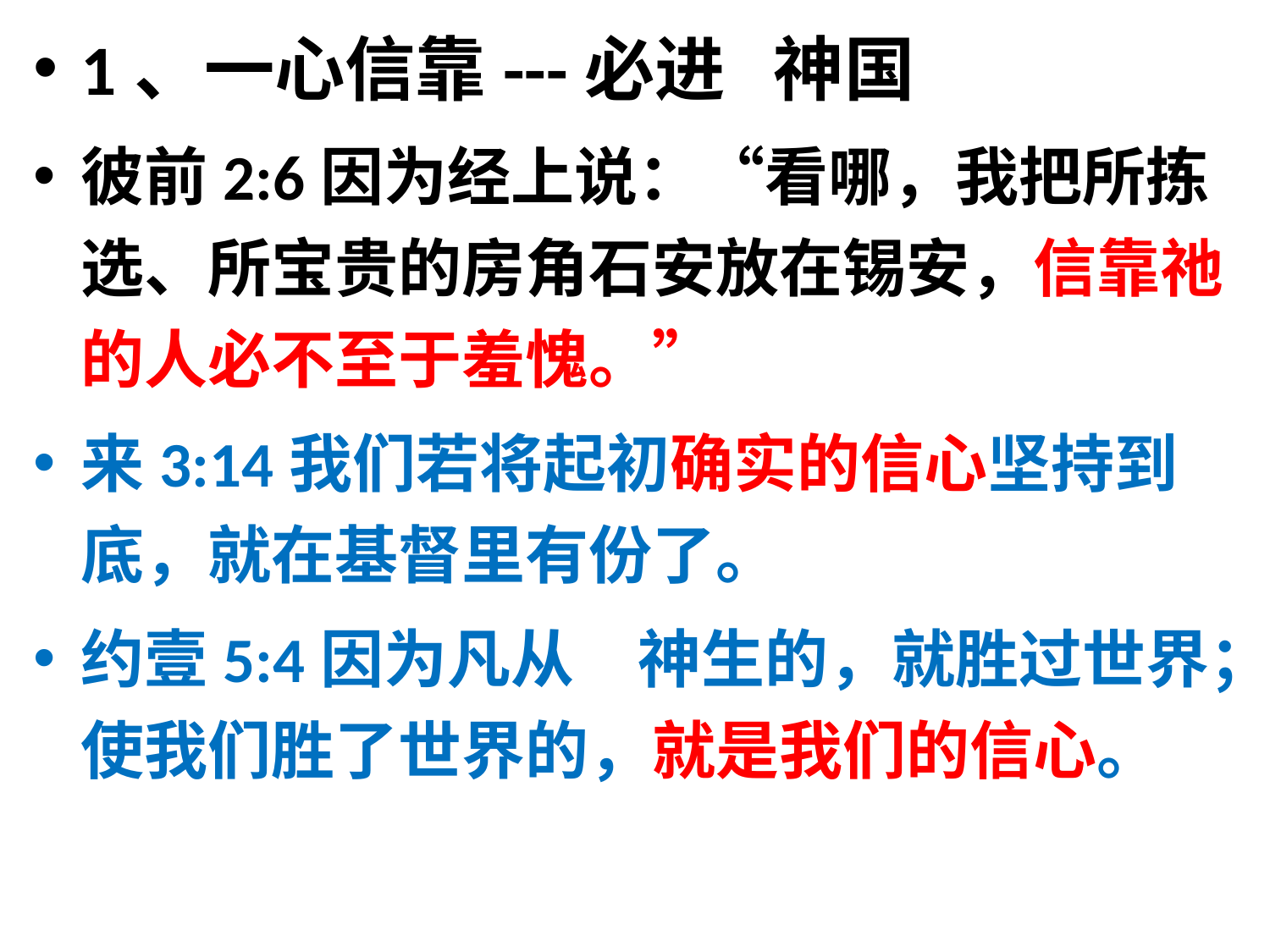

1、一心信靠---必进   神国
彼前2:6因为经上说：“看哪，我把所拣选、所宝贵的房角石安放在锡安，信靠祂的人必不至于羞愧。”
来3:14我们若将起初确实的信心坚持到底，就在基督里有份了。
约壹5:4因为凡从　神生的，就胜过世界；使我们胜了世界的，就是我们的信心。